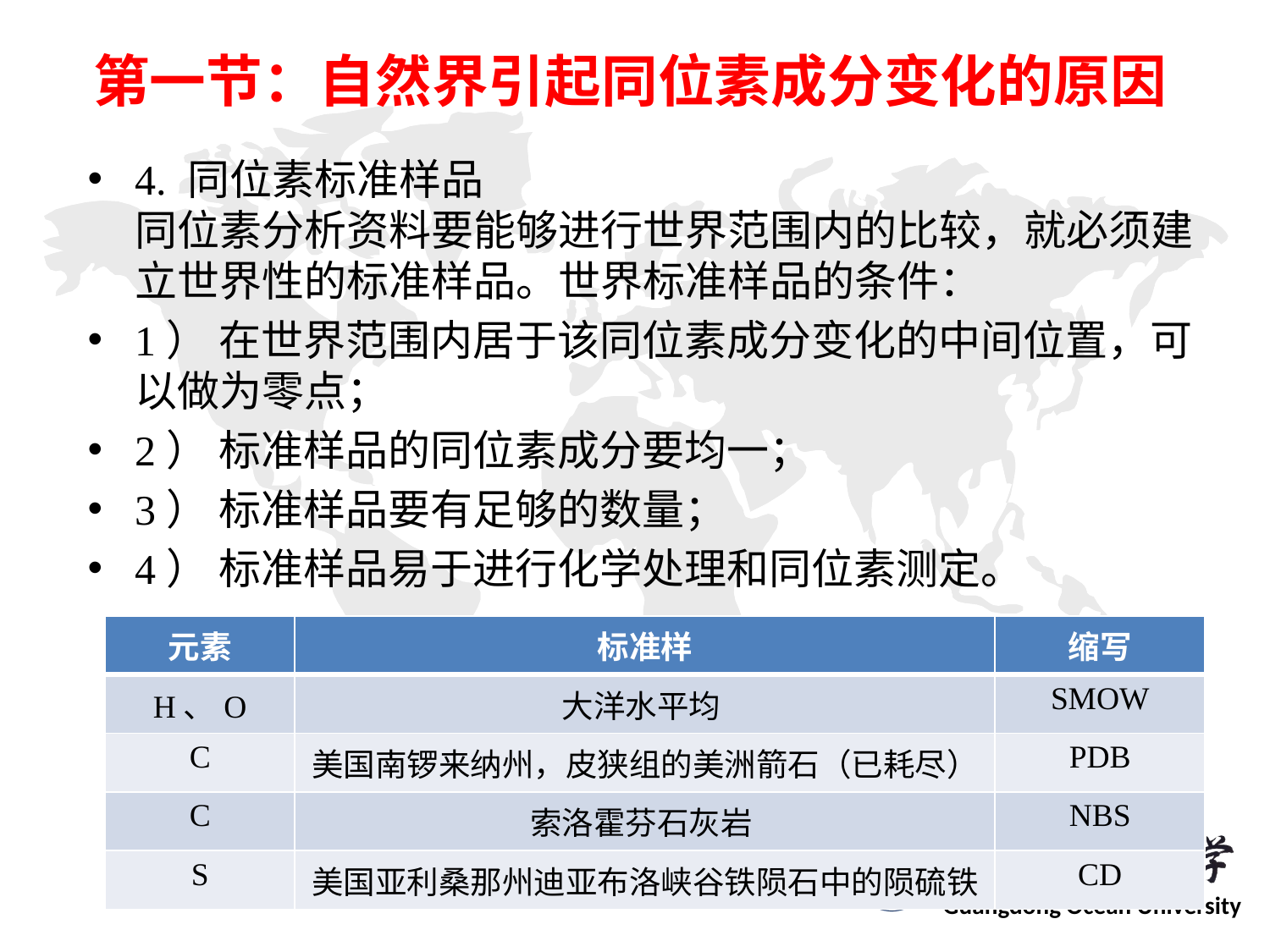

# 第一节：自然界引起同位素成分变化的原因
4. 同位素标准样品
同位素分析资料要能够进行世界范围内的比较，就必须建立世界性的标准样品。世界标准样品的条件：
1） 在世界范围内居于该同位素成分变化的中间位置，可以做为零点；
2） 标准样品的同位素成分要均一；
3） 标准样品要有足够的数量；
4） 标准样品易于进行化学处理和同位素测定。
| 元素 | 标准样 | 缩写 |
| --- | --- | --- |
| H、O | 大洋水平均 | SMOW |
| C | 美国南锣来纳州，皮狭组的美洲箭石（已耗尽） | PDB |
| C | 索洛霍芬石灰岩 | NBS |
| S | 美国亚利桑那州迪亚布洛峡谷铁陨石中的陨硫铁 | CD |